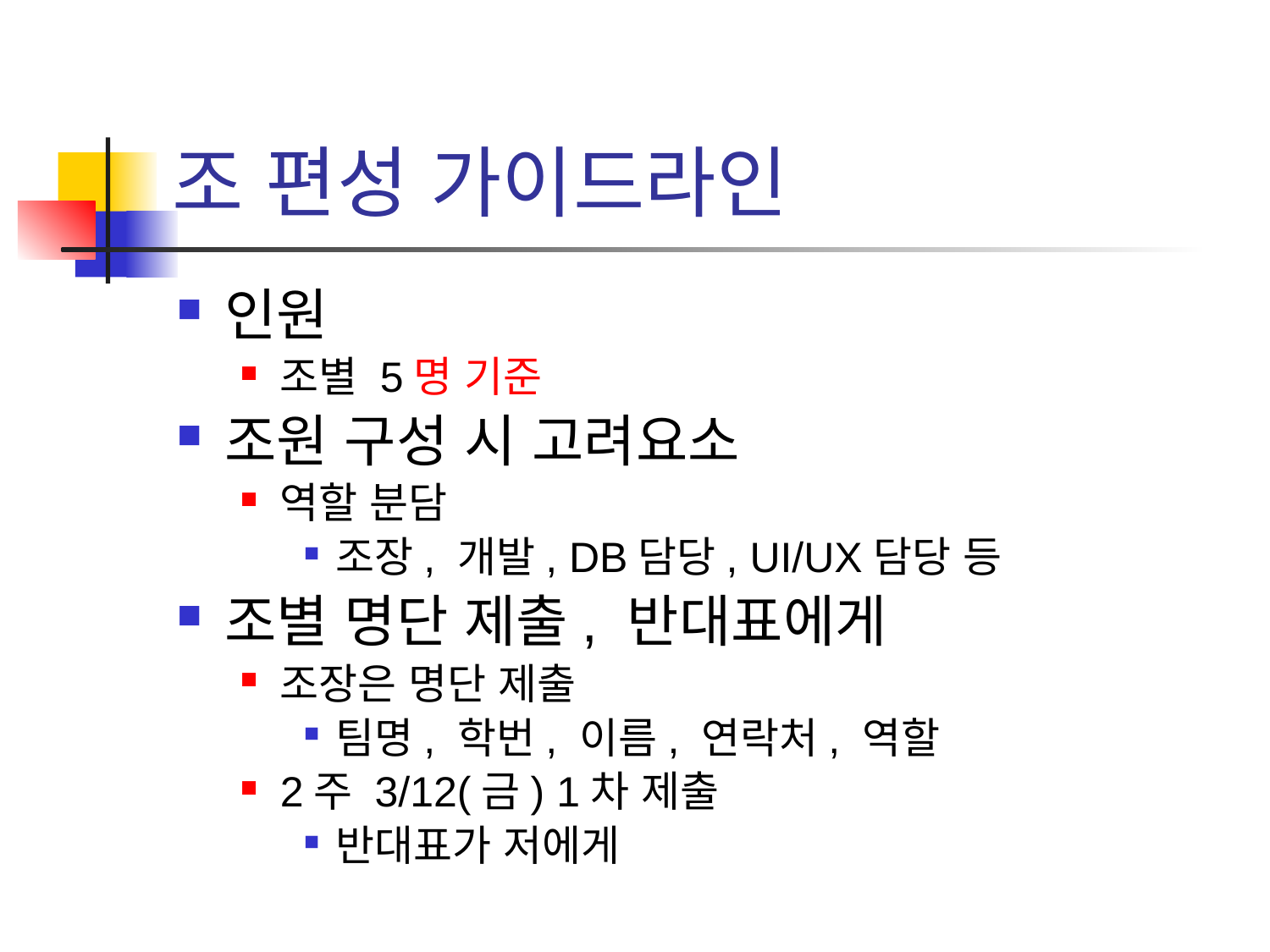

# 조 편성 가이드라인
인원
조별 5명 기준
조원 구성 시 고려요소
역할 분담
조장, 개발, DB담당, UI/UX담당 등
조별 명단 제출, 반대표에게
조장은 명단 제출
팀명, 학번, 이름, 연락처, 역할
2주 3/12(금) 1차 제출
반대표가 저에게